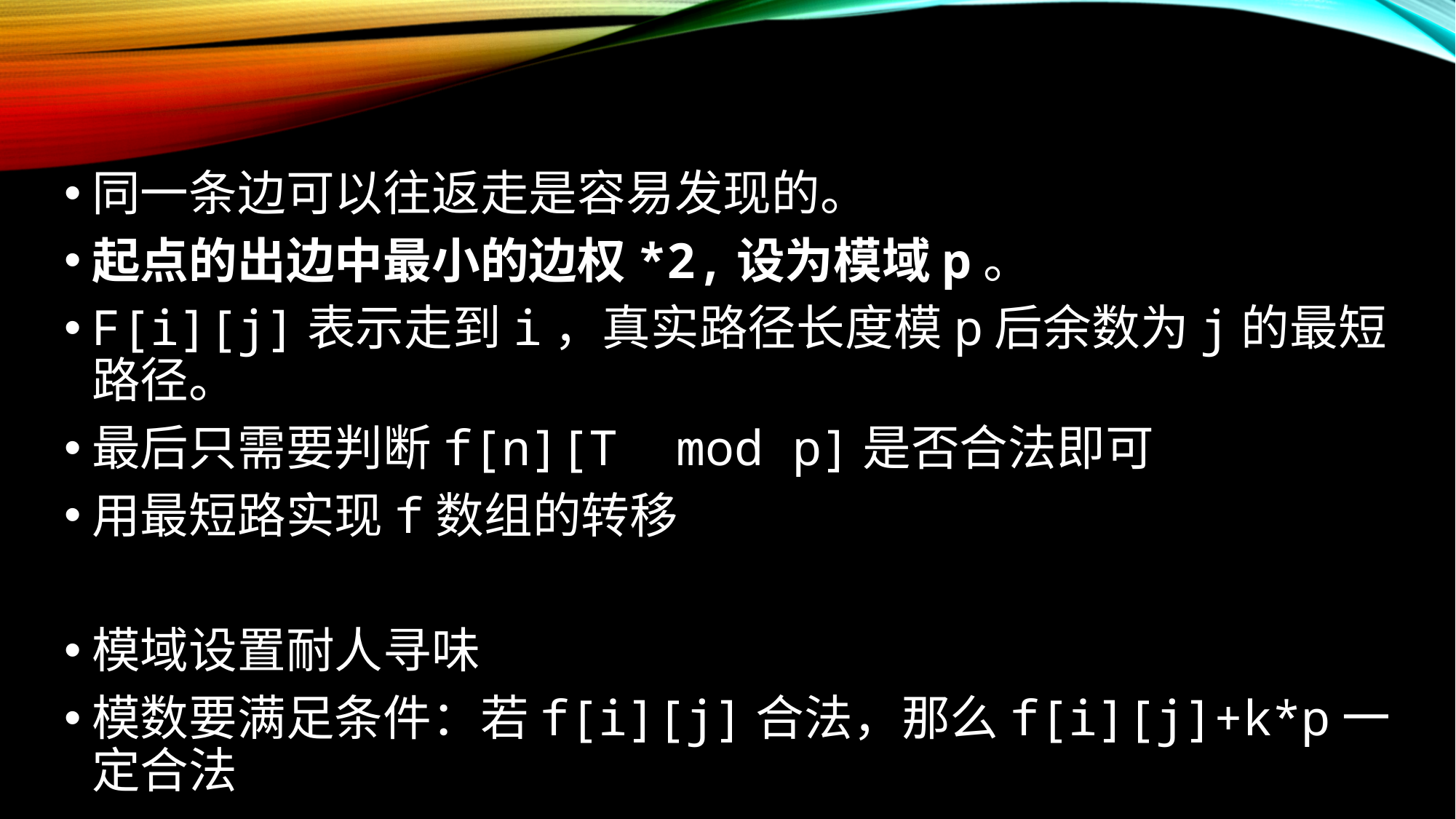

同一条边可以往返走是容易发现的。
起点的出边中最小的边权*2,设为模域p。
F[i][j]表示走到i，真实路径长度模p后余数为j的最短路径。
最后只需要判断f[n][T  mod p]是否合法即可
用最短路实现f数组的转移

模域设置耐人寻味
模数要满足条件：若f[i][j]合法，那么f[i][j]+k*p一定合法